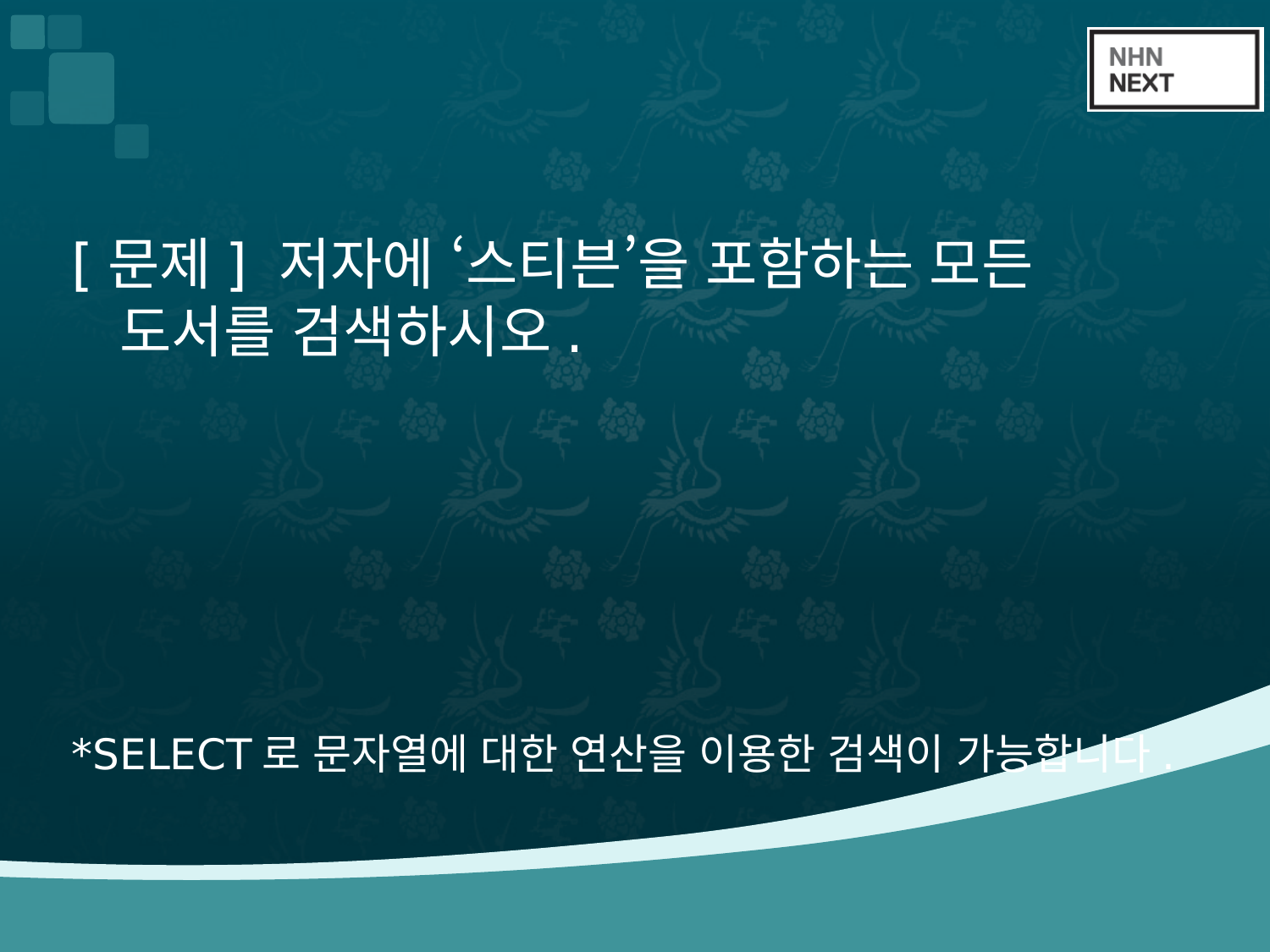

#
[문제] 저자에 ‘스티븐’을 포함하는 모든 도서를 검색하시오.

*SELECT로 문자열에 대한 연산을 이용한 검색이 가능합니다.